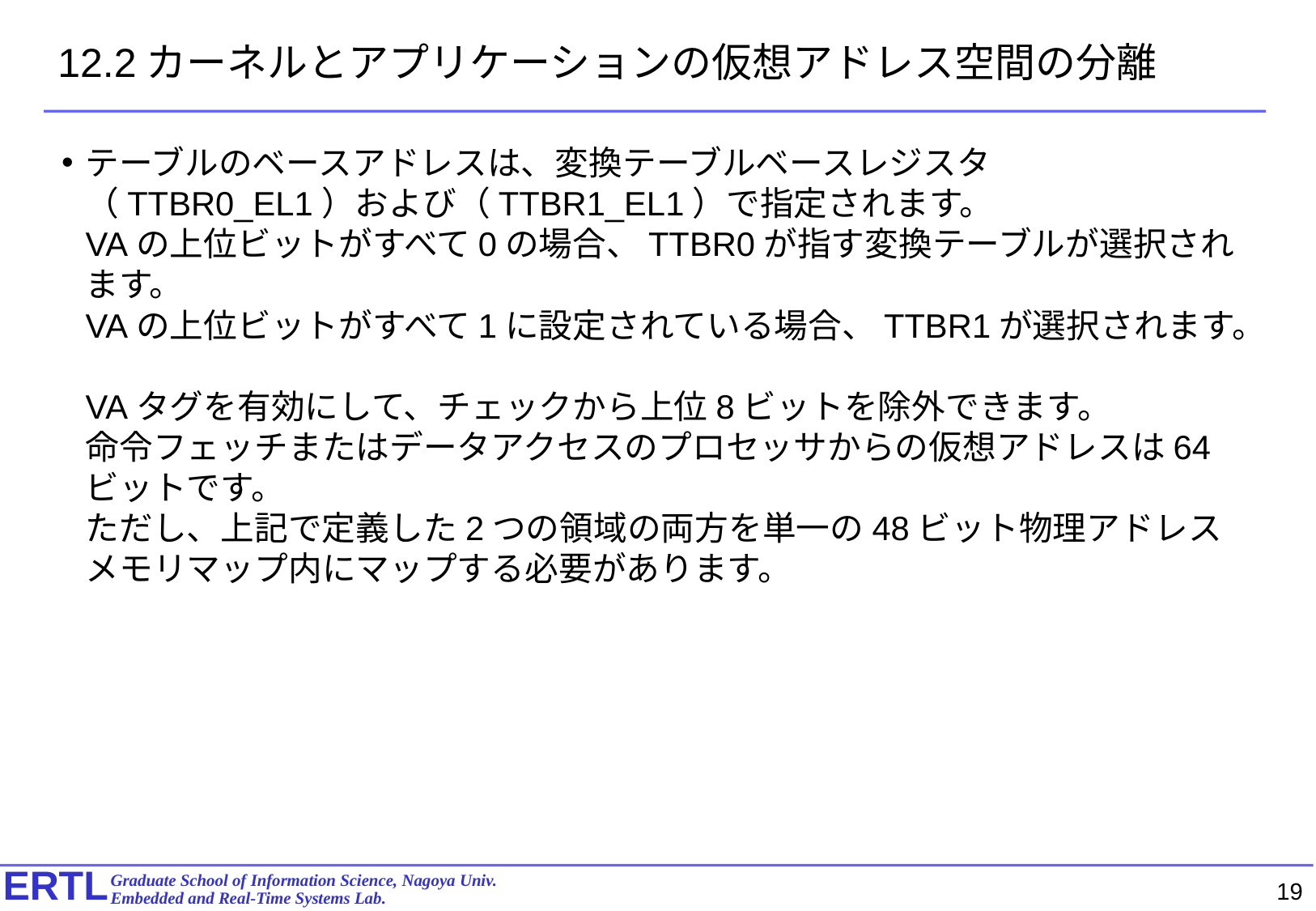

# 12.2カーネルとアプリケーションの仮想アドレス空間の分離
テーブルのベースアドレスは、変換テーブルベースレジスタ（TTBR0_EL1）および（TTBR1_EL1）で指定されます。
VAの上位ビットがすべて0の場合、TTBR0が指す変換テーブルが選択されます。
VAの上位ビットがすべて1に設定されている場合、TTBR1が選択されます。
VAタグを有効にして、チェックから上位8ビットを除外できます。
命令フェッチまたはデータアクセスのプロセッサからの仮想アドレスは64ビットです。
ただし、上記で定義した2つの領域の両方を単一の48ビット物理アドレスメモリマップ内にマップする必要があります。
19